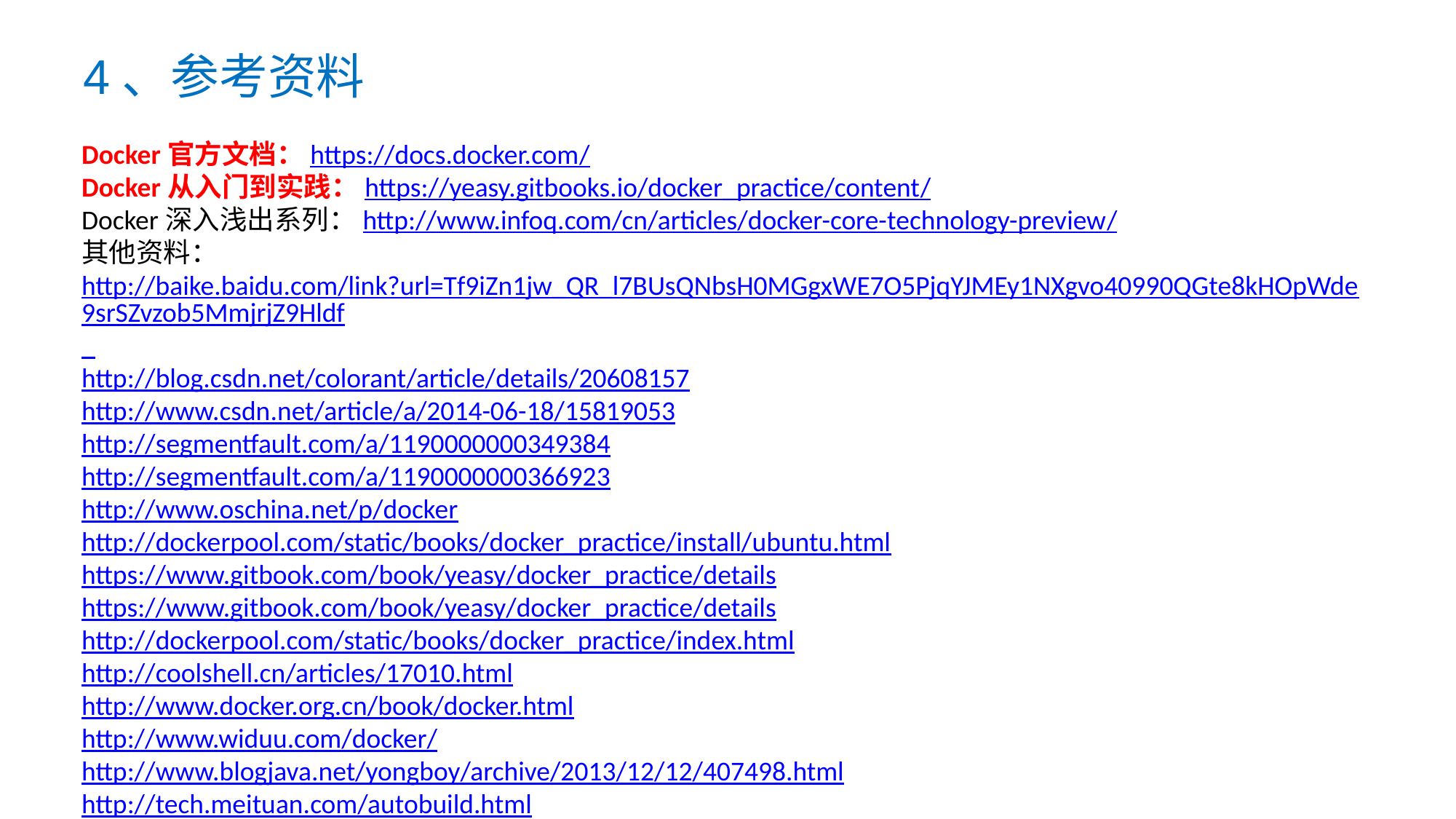

# 4、参考资料
Docker官方文档：https://docs.docker.com/
Docker从入门到实践：https://yeasy.gitbooks.io/docker_practice/content/
Docker深入浅出系列：http://www.infoq.com/cn/articles/docker-core-technology-preview/
其他资料：
http://baike.baidu.com/link?url=Tf9iZn1jw_QR_l7BUsQNbsH0MGgxWE7O5PjqYJMEy1NXgvo40990QGte8kHOpWde9srSZvzob5MmjrjZ9Hldf_
http://blog.csdn.net/colorant/article/details/20608157
http://www.csdn.net/article/a/2014-06-18/15819053
http://segmentfault.com/a/1190000000349384
http://segmentfault.com/a/1190000000366923
http://www.oschina.net/p/docker
http://dockerpool.com/static/books/docker_practice/install/ubuntu.html
https://www.gitbook.com/book/yeasy/docker_practice/details
https://www.gitbook.com/book/yeasy/docker_practice/details
http://dockerpool.com/static/books/docker_practice/index.html
http://coolshell.cn/articles/17010.html
http://www.docker.org.cn/book/docker.html
http://www.widuu.com/docker/
http://www.blogjava.net/yongboy/archive/2013/12/12/407498.html
http://tech.meituan.com/autobuild.html